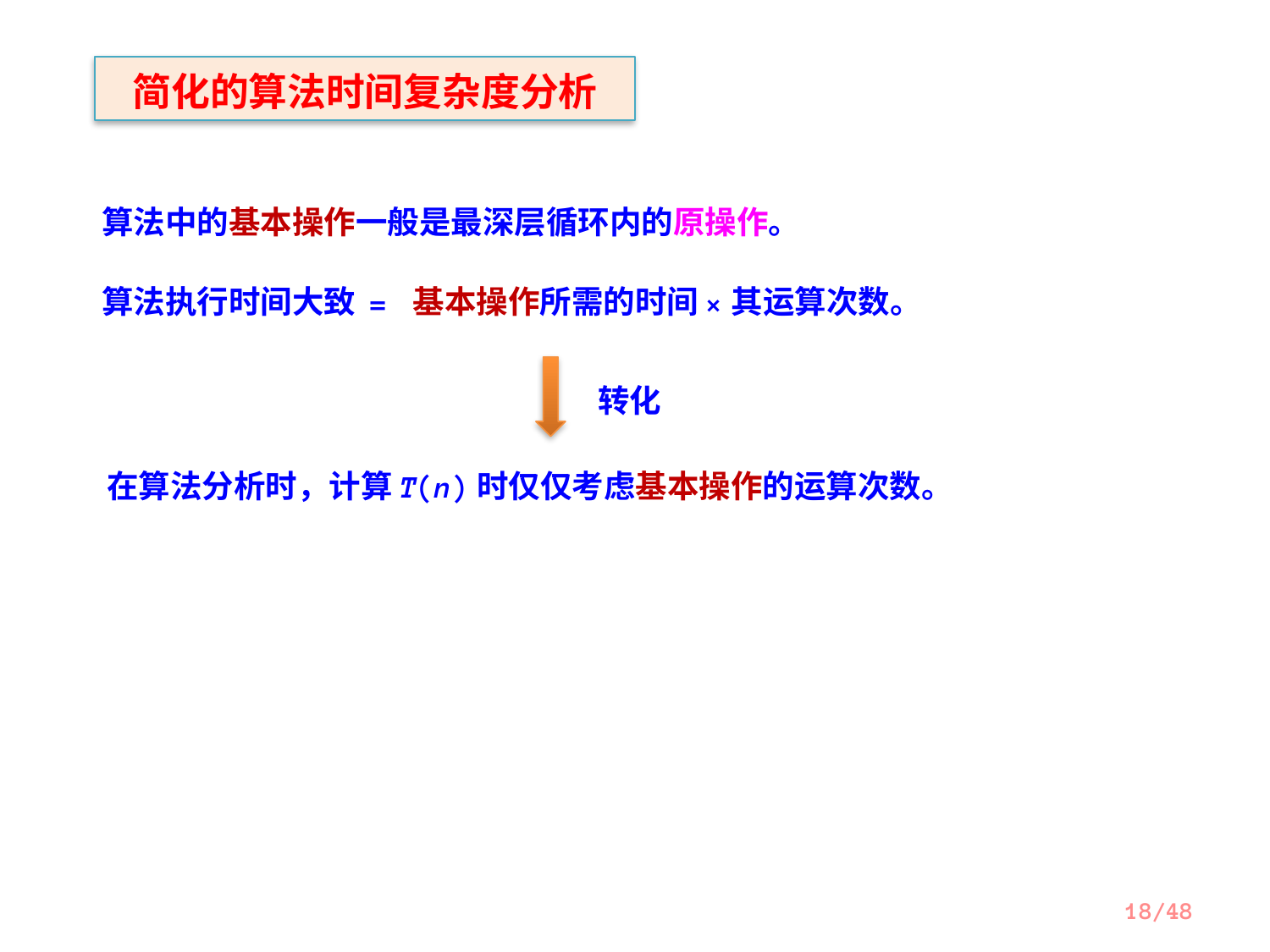

简化的算法时间复杂度分析
算法中的基本操作一般是最深层循环内的原操作。
算法执行时间大致 = 基本操作所需的时间×其运算次数。

转化
 在算法分析时，计算T(n)时仅仅考虑基本操作的运算次数。
18/48